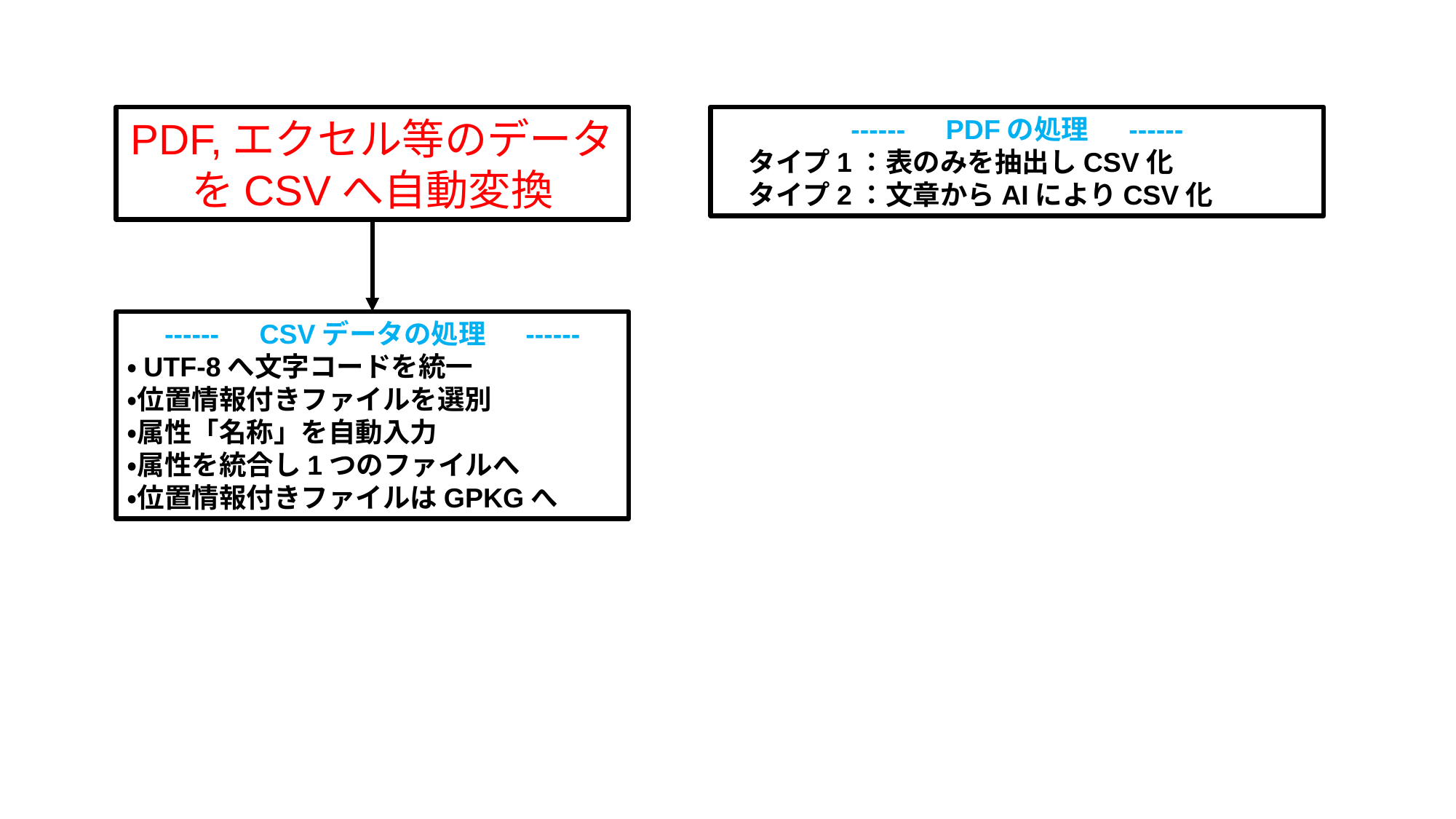

PDF,エクセル等のデータ
をCSVへ自動変換
------　PDFの処理　 ------
　タイプ1：表のみを抽出しCSV化
　タイプ2：文章からAIによりCSV化
------　CSVデータの処理　 ------
・UTF-8へ文字コードを統一
・位置情報付きファイルを選別
・属性「名称」を自動入力
・属性を統合し1つのファイルへ
・位置情報付きファイルはGPKGへ